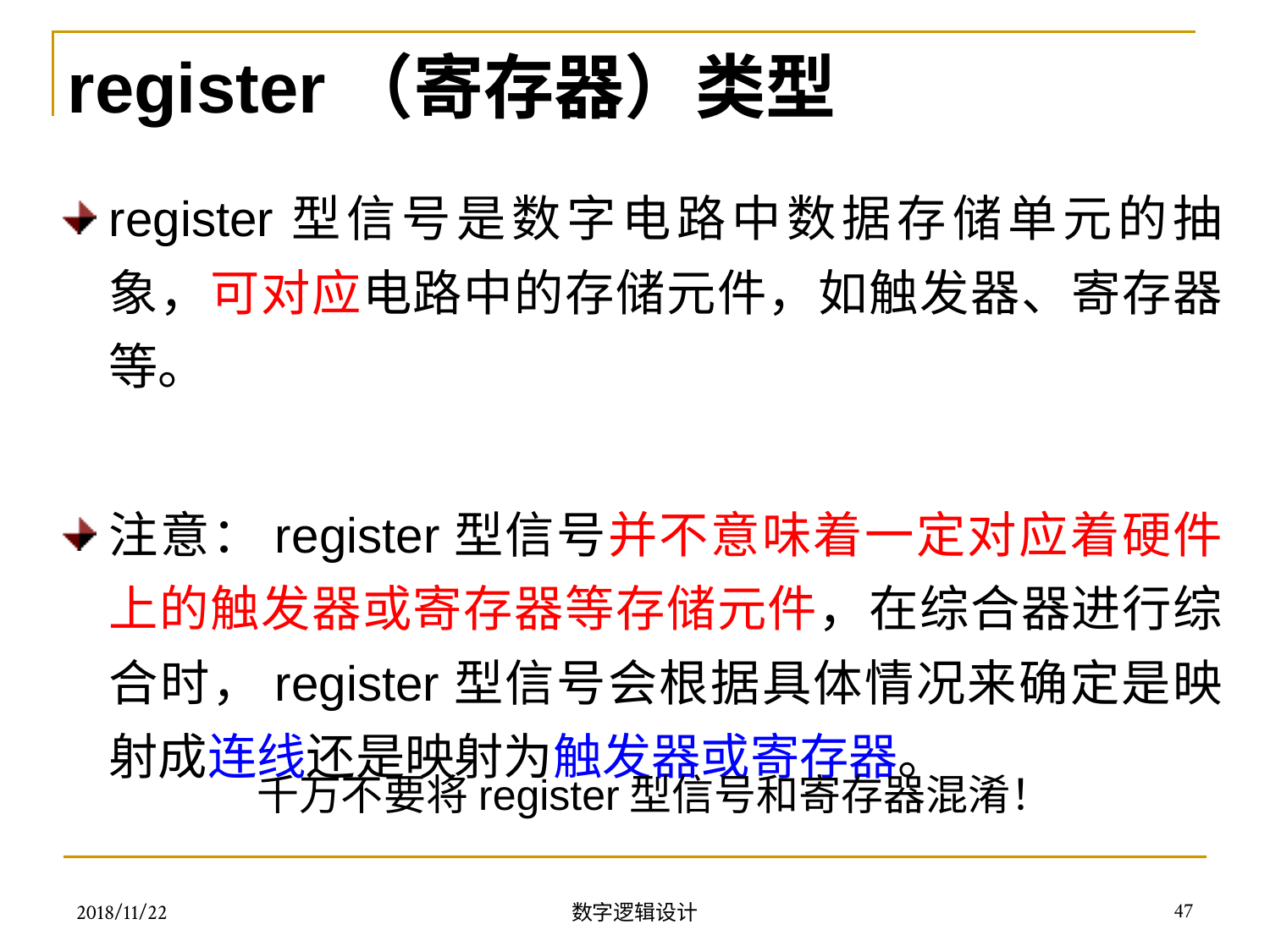

register（寄存器）类型
register型信号是数字电路中数据存储单元的抽象，可对应电路中的存储元件，如触发器、寄存器等。

注意：register型信号并不意味着一定对应着硬件上的触发器或寄存器等存储元件，在综合器进行综合时，register型信号会根据具体情况来确定是映射成连线还是映射为触发器或寄存器。
千万不要将register型信号和寄存器混淆！
2018/11/22
47
数字逻辑设计